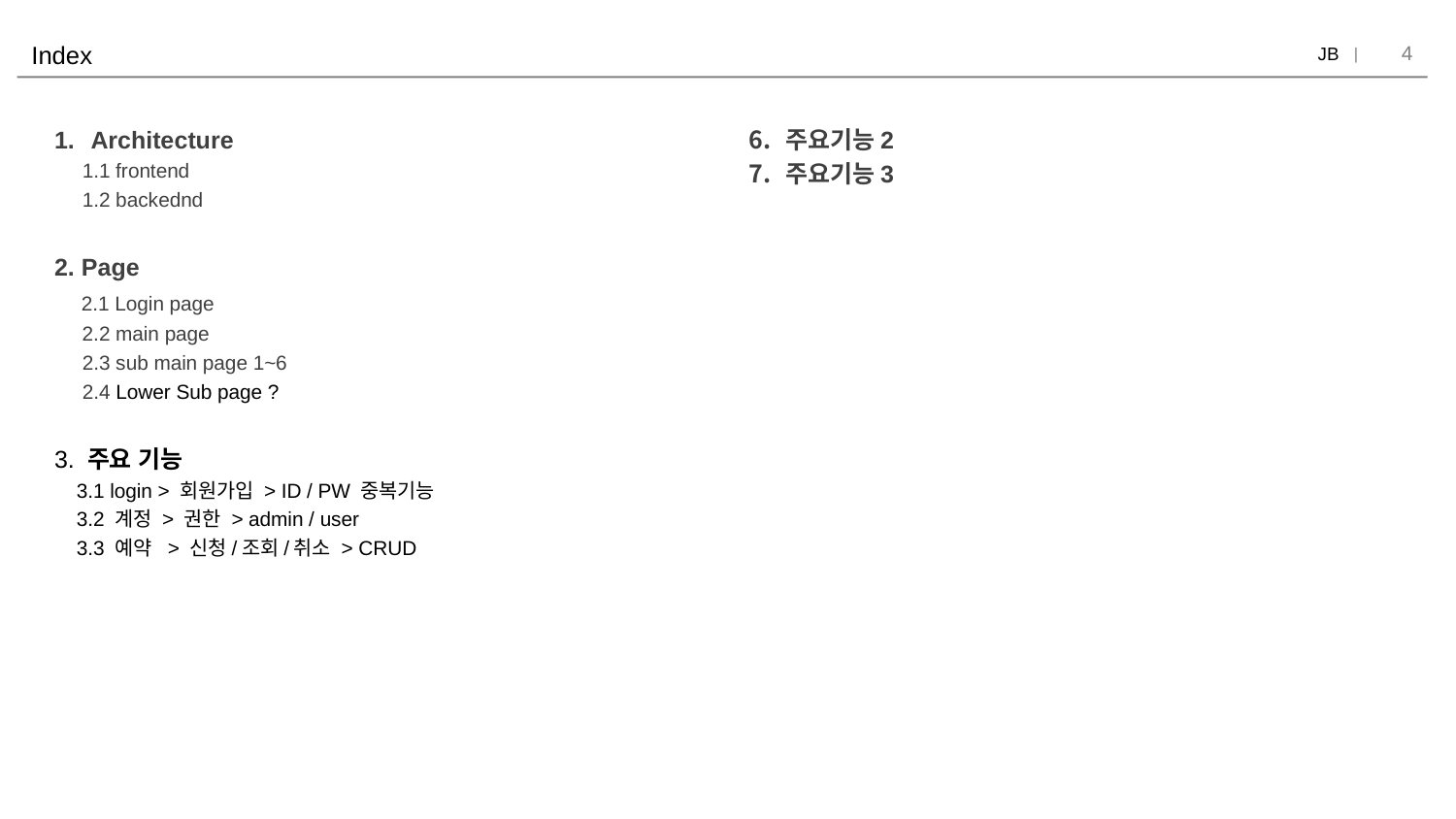

4
JB
# Index
Architecture
     1.1 frontend
     1.2 backednd

2. Page
    2.1 Login page
     2.2 main page
     2.3 sub main page 1~6
     2.4 Lower Sub page ?

3. 주요 기능
    3.1 login > 회원가입 > ID / PW 중복기능
    3.2 계정 > 권한 > admin / user
    3.3 예약  > 신청/조회/취소 > CRUD

주요기능2
주요기능3